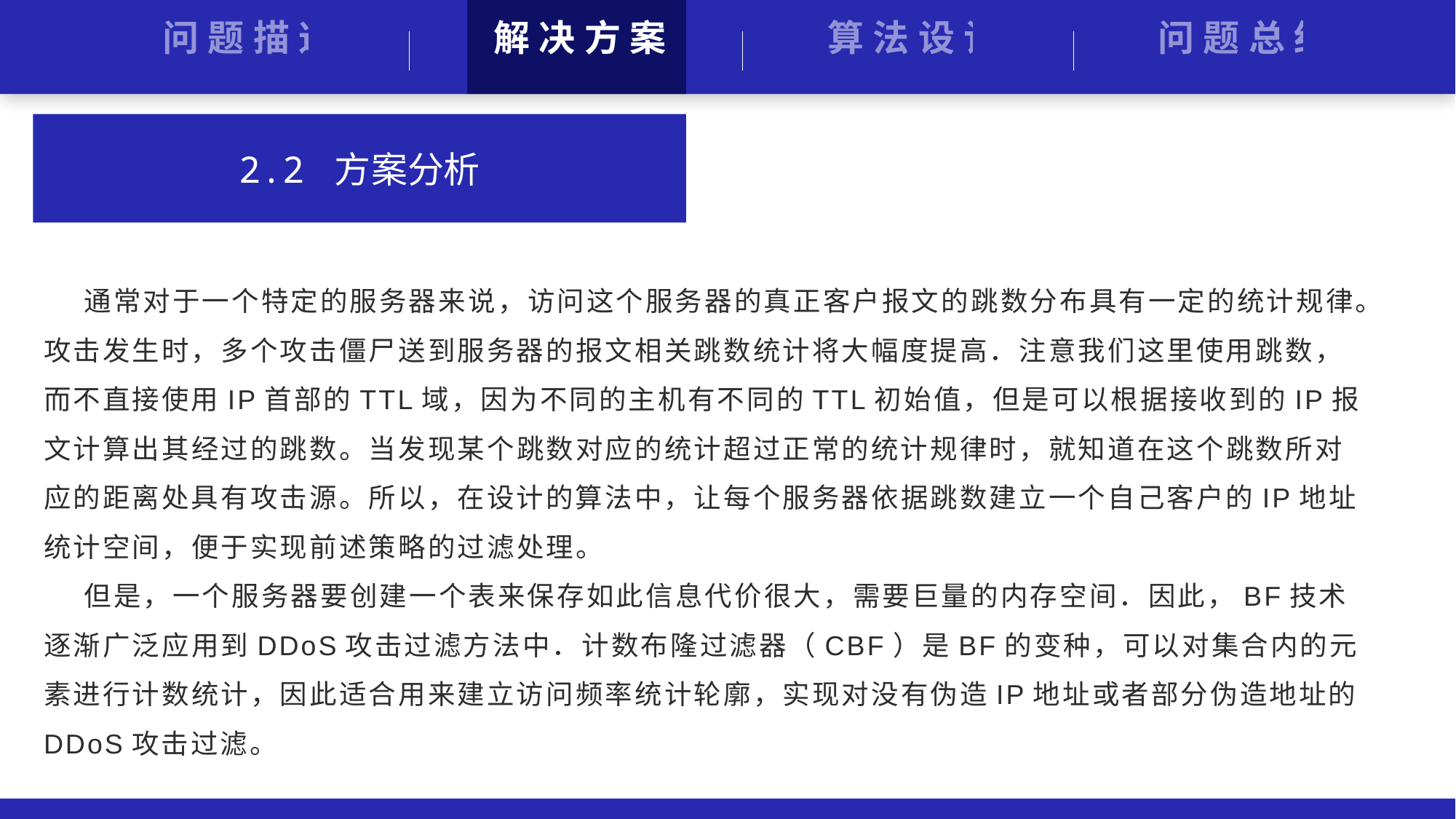

算法设计
问题总结
问题描述
解决方案
2.2 方案分析
    通常对于一个特定的服务器来说，访问这个服务器的真正客户报文的跳数分布具有一定的统计规律。攻击发生时，多个攻击僵尸送到服务器的报文相关跳数统计将大幅度提高．注意我们这里使用跳数，而不直接使用IP首部的TTL域，因为不同的主机有不同的TTL初始值，但是可以根据接收到的IP报文计算出其经过的跳数。当发现某个跳数对应的统计超过正常的统计规律时，就知道在这个跳数所对应的距离处具有攻击源。所以，在设计的算法中，让每个服务器依据跳数建立一个自己客户的IP地址统计空间，便于实现前述策略的过滤处理。
    但是，一个服务器要创建一个表来保存如此信息代价很大，需要巨量的内存空间．因此，BF技术逐渐广泛应用到DDoS攻击过滤方法中．计数布隆过滤器（CBF）是BF的变种，可以对集合内的元素进行计数统计，因此适合用来建立访问频率统计轮廓，实现对没有伪造IP地址或者部分伪造地址的DDoS攻击过滤。